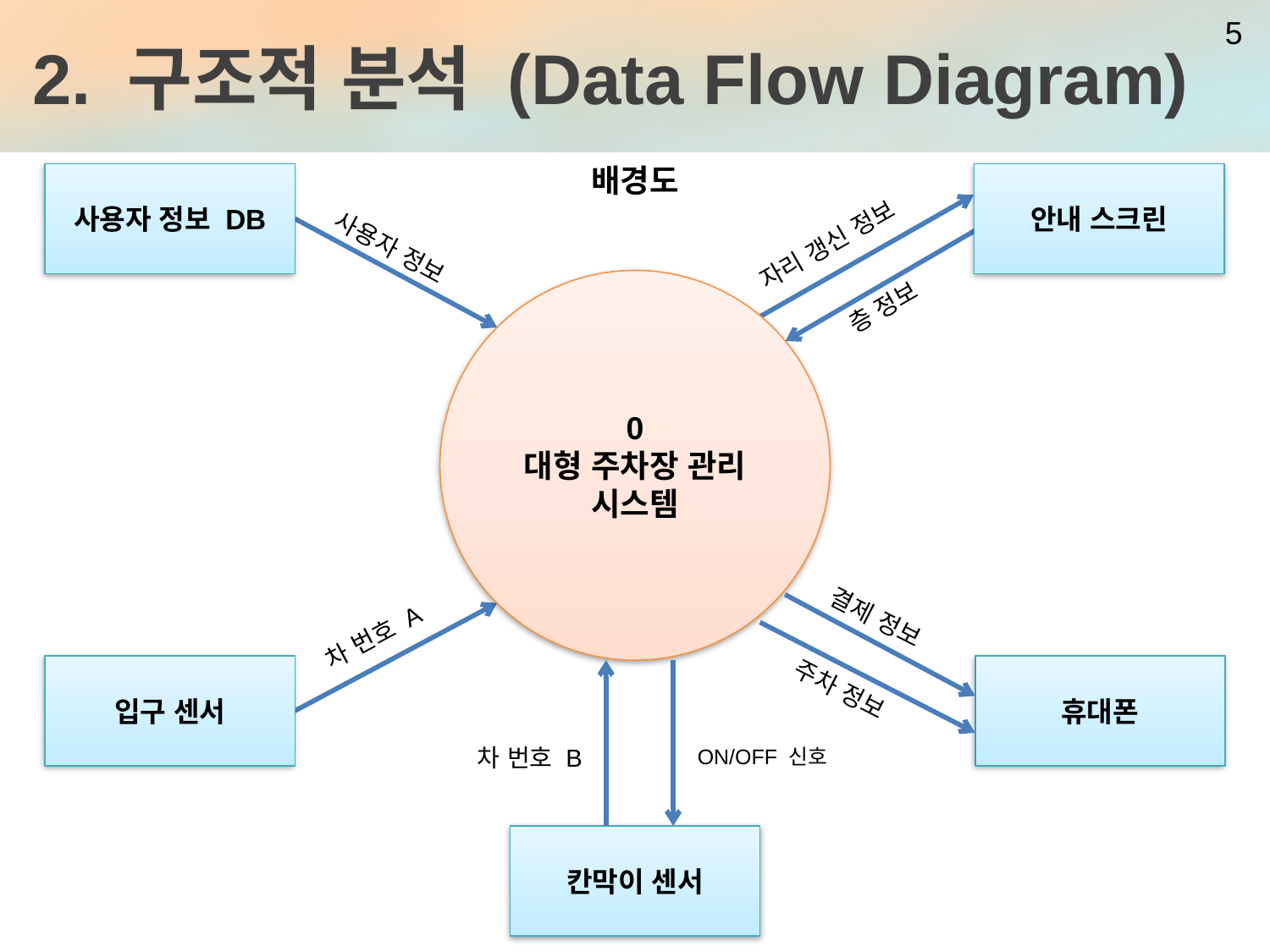

# 2. 구조적 분석 (Data Flow Diagram)
5
배경도
사용자 정보 DB
안내 스크린
자리 갱신 정보
사용자 정보
0
대형 주차장 관리 시스템
층 정보
결제 정보
차 번호 A
입구 센서
휴대폰
주차 정보
차 번호 B
ON/OFF 신호
칸막이 센서